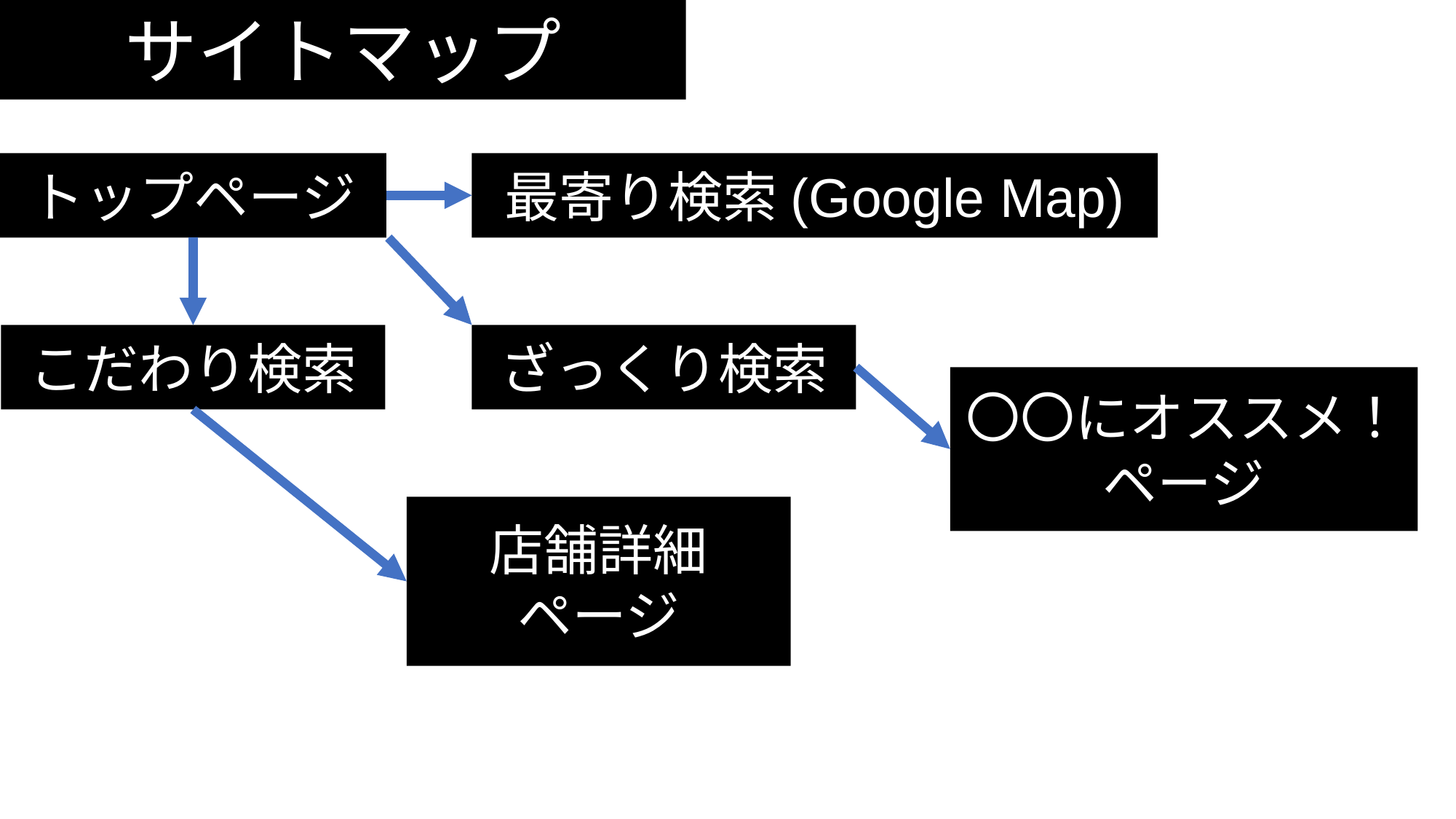

サイトマップ
最寄り検索(Google Map)
トップページ
ざっくり検索
こだわり検索
〇〇にオススメ！ページ
店舗詳細
ページ